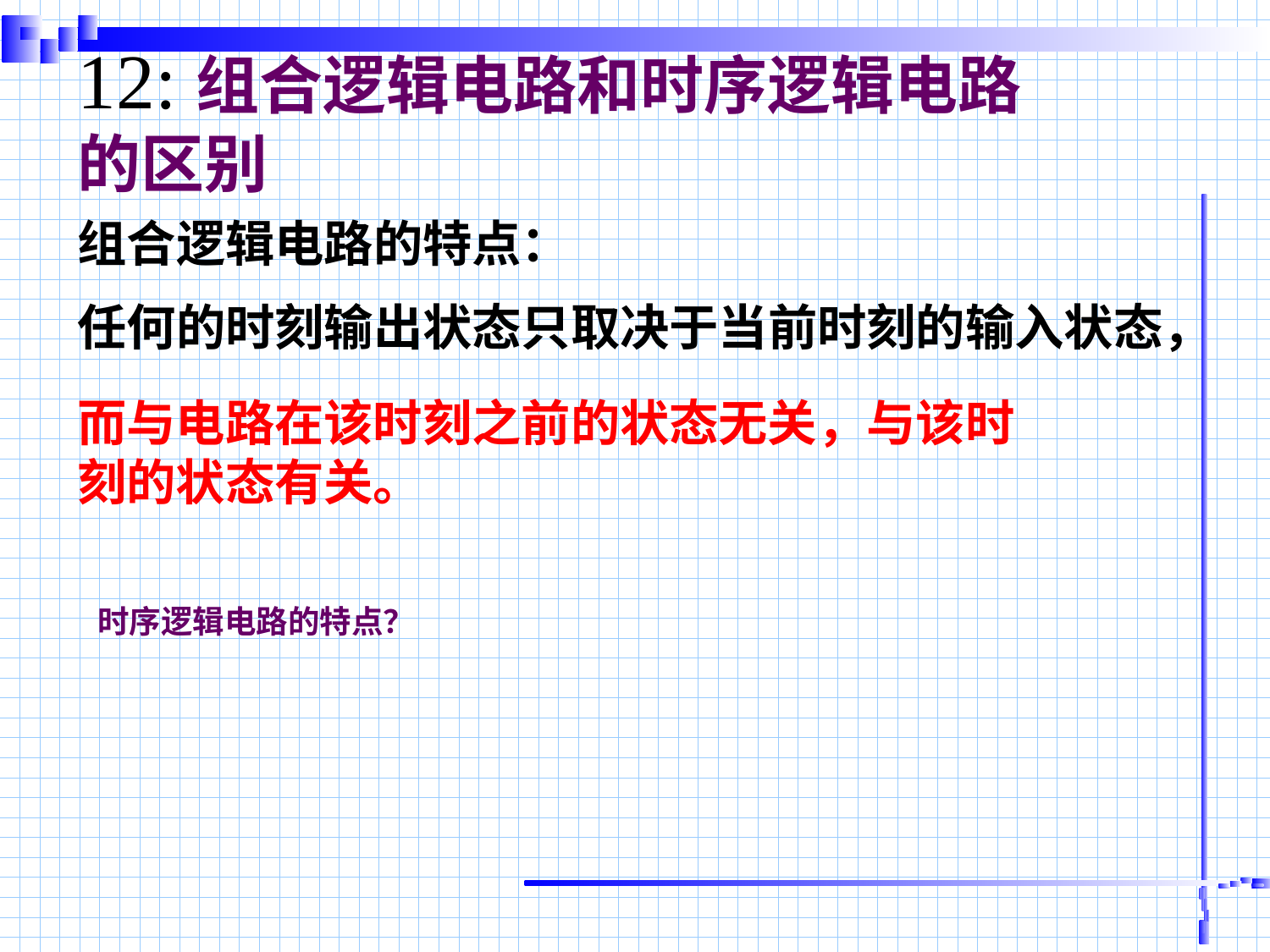

12:组合逻辑电路和时序逻辑电路的区别
组合逻辑电路的特点：
任何的时刻输出状态只取决于当前时刻的输入状态，
而与电路在该时刻之前的状态无关，与该时刻的状态有关。
时序逻辑电路的特点？